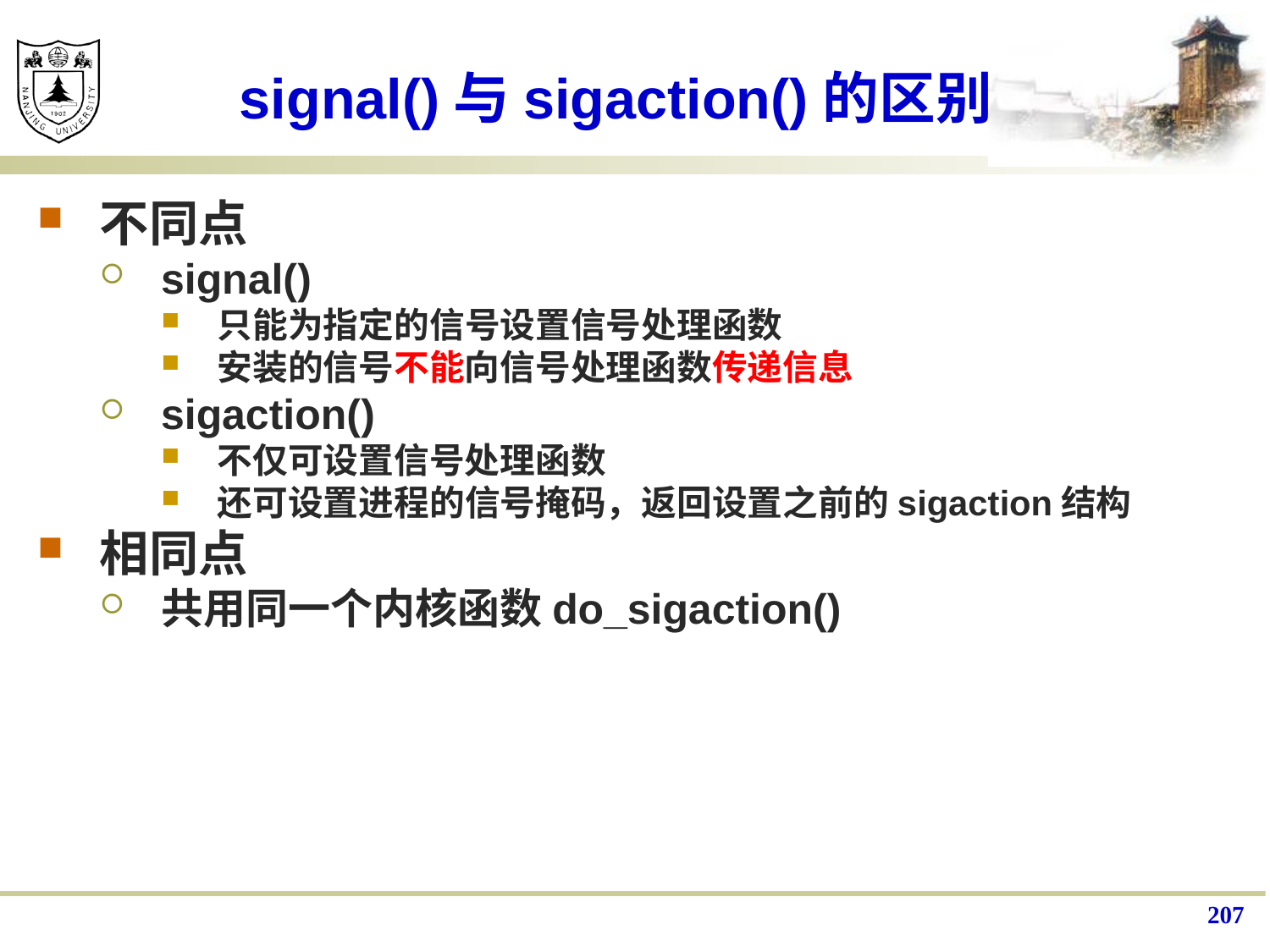

# signal()与sigaction()的区别
不同点
signal()
只能为指定的信号设置信号处理函数
安装的信号不能向信号处理函数传递信息
sigaction()
不仅可设置信号处理函数
还可设置进程的信号掩码，返回设置之前的sigaction结构
相同点
共用同一个内核函数do_sigaction()
207